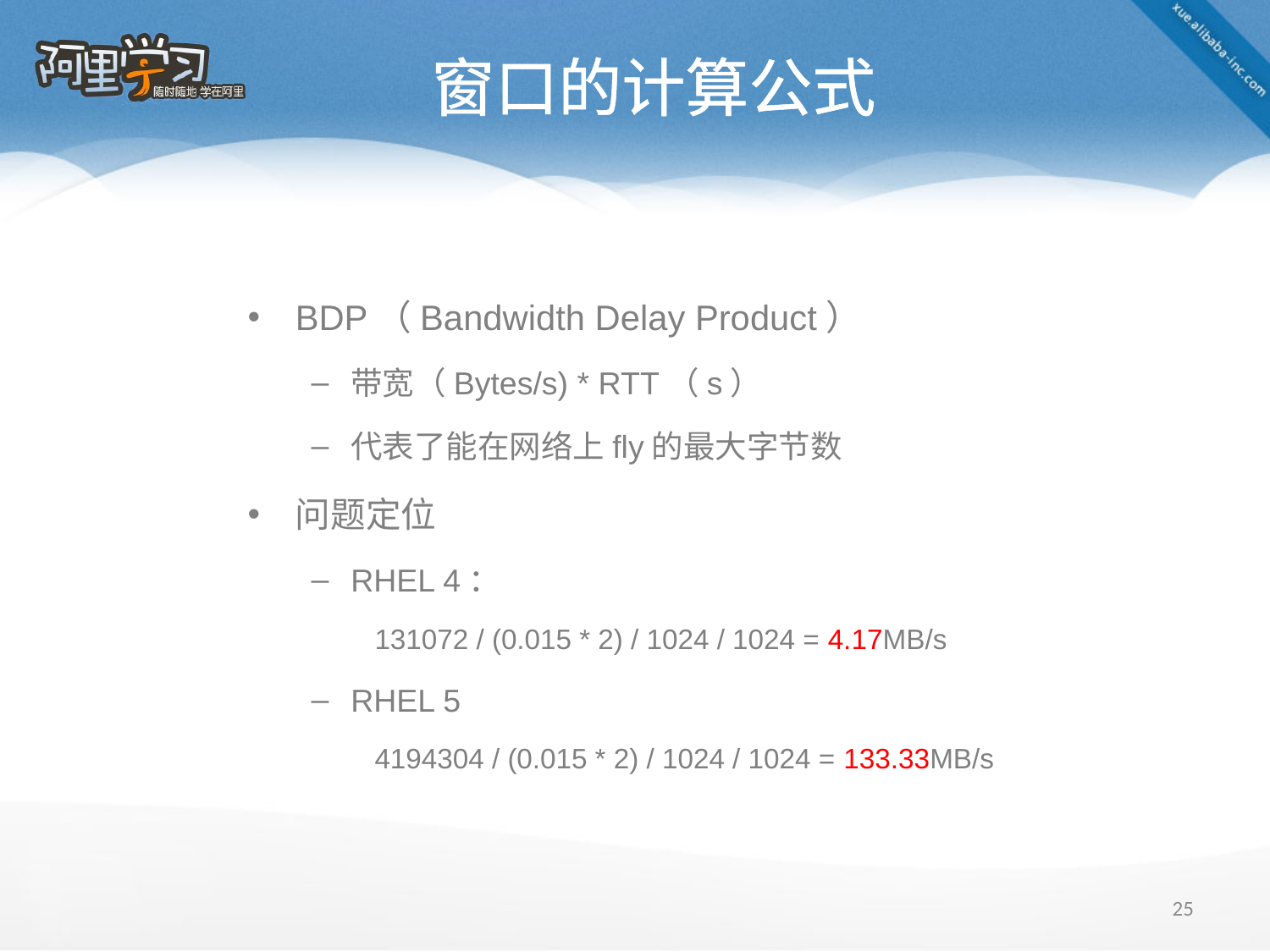

# 窗口的计算公式
BDP（Bandwidth Delay Product）
带宽（Bytes/s) * RTT（s）
代表了能在网络上fly的最大字节数
问题定位
RHEL 4：
131072 / (0.015 * 2) / 1024 / 1024 = 4.17MB/s
RHEL 5
4194304 / (0.015 * 2) / 1024 / 1024 = 133.33MB/s

25